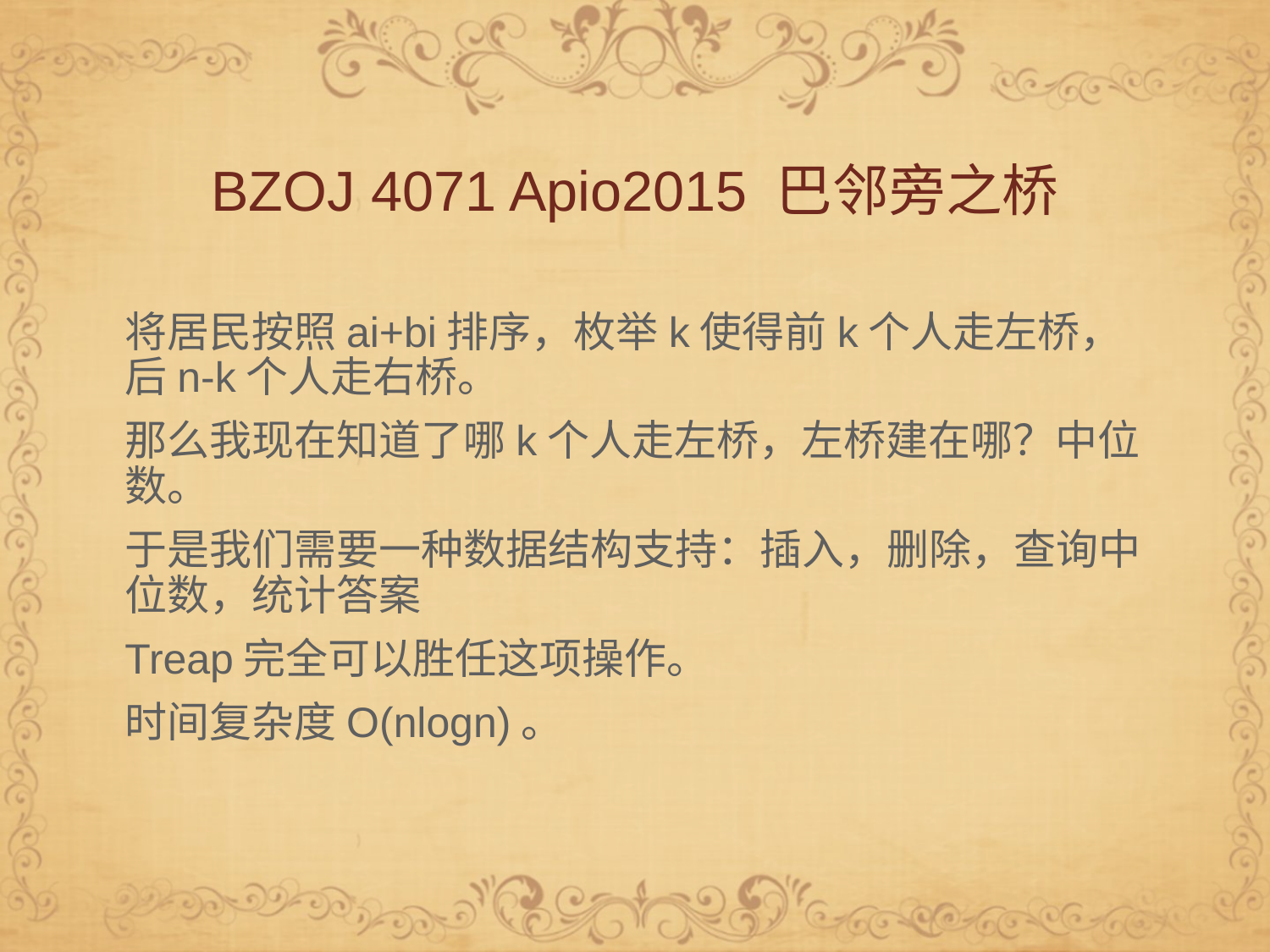

# BZOJ 4071 Apio2015 巴邻旁之桥
将居民按照ai+bi排序，枚举k使得前k个人走左桥，后n-k个人走右桥。
那么我现在知道了哪k个人走左桥，左桥建在哪？中位数。
于是我们需要一种数据结构支持：插入，删除，查询中位数，统计答案
Treap完全可以胜任这项操作。
时间复杂度O(nlogn)。